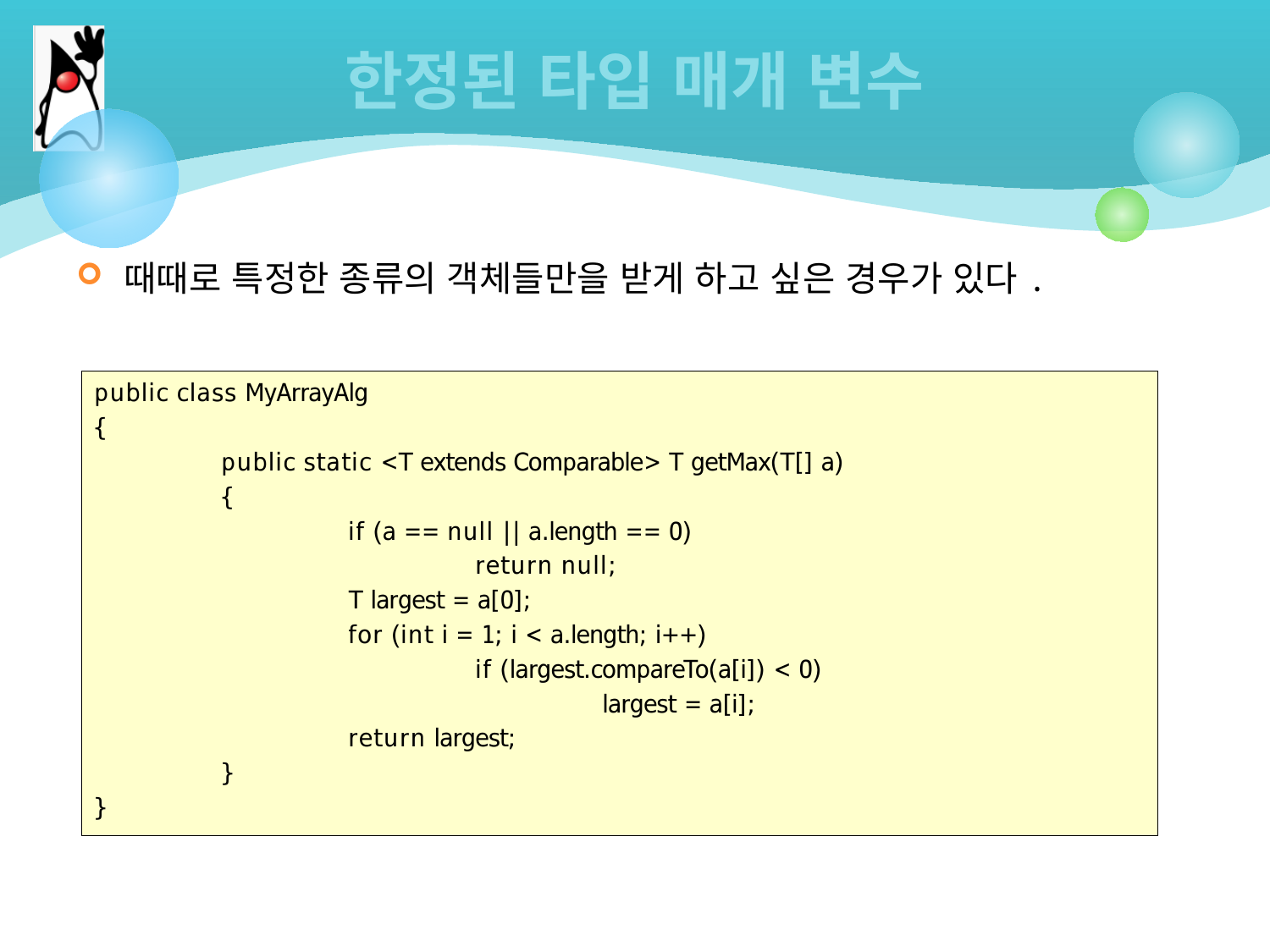

# 한정된 타입 매개 변수
때때로 특정한 종류의 객체들만을 받게 하고 싶은 경우가 있다.

public class MyArrayAlg
{
	public static <T extends Comparable> T getMax(T[] a)
	{
		if (a == null || a.length == 0)
			return null;
		T largest = a[0];
		for (int i = 1; i < a.length; i++)
			if (largest.compareTo(a[i]) < 0)
				largest = a[i];
		return largest;
	}
}